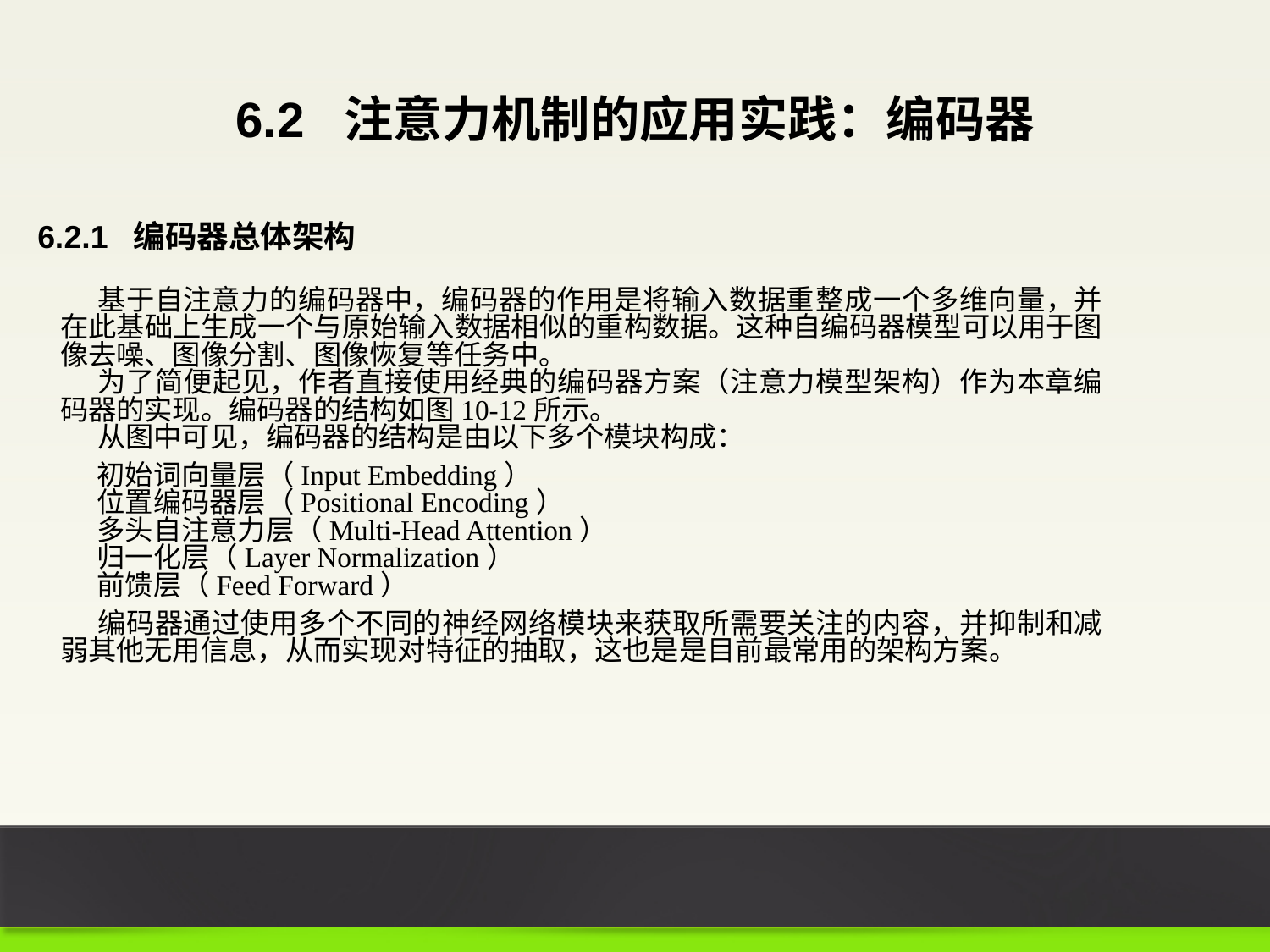

6.2  注意力机制的应用实践：编码器
6.2.1  编码器总体架构
基于自注意力的编码器中，编码器的作用是将输入数据重整成一个多维向量，并在此基础上生成一个与原始输入数据相似的重构数据。这种自编码器模型可以用于图像去噪、图像分割、图像恢复等任务中。
为了简便起见，作者直接使用经典的编码器方案（注意力模型架构）作为本章编码器的实现。编码器的结构如图10-12所示。
从图中可见，编码器的结构是由以下多个模块构成：
初始词向量层（Input Embedding）
位置编码器层（Positional Encoding）
多头自注意力层（Multi-Head Attention）
归一化层（Layer Normalization）
前馈层（Feed Forward）
编码器通过使用多个不同的神经网络模块来获取所需要关注的内容，并抑制和减弱其他无用信息，从而实现对特征的抽取，这也是是目前最常用的架构方案。